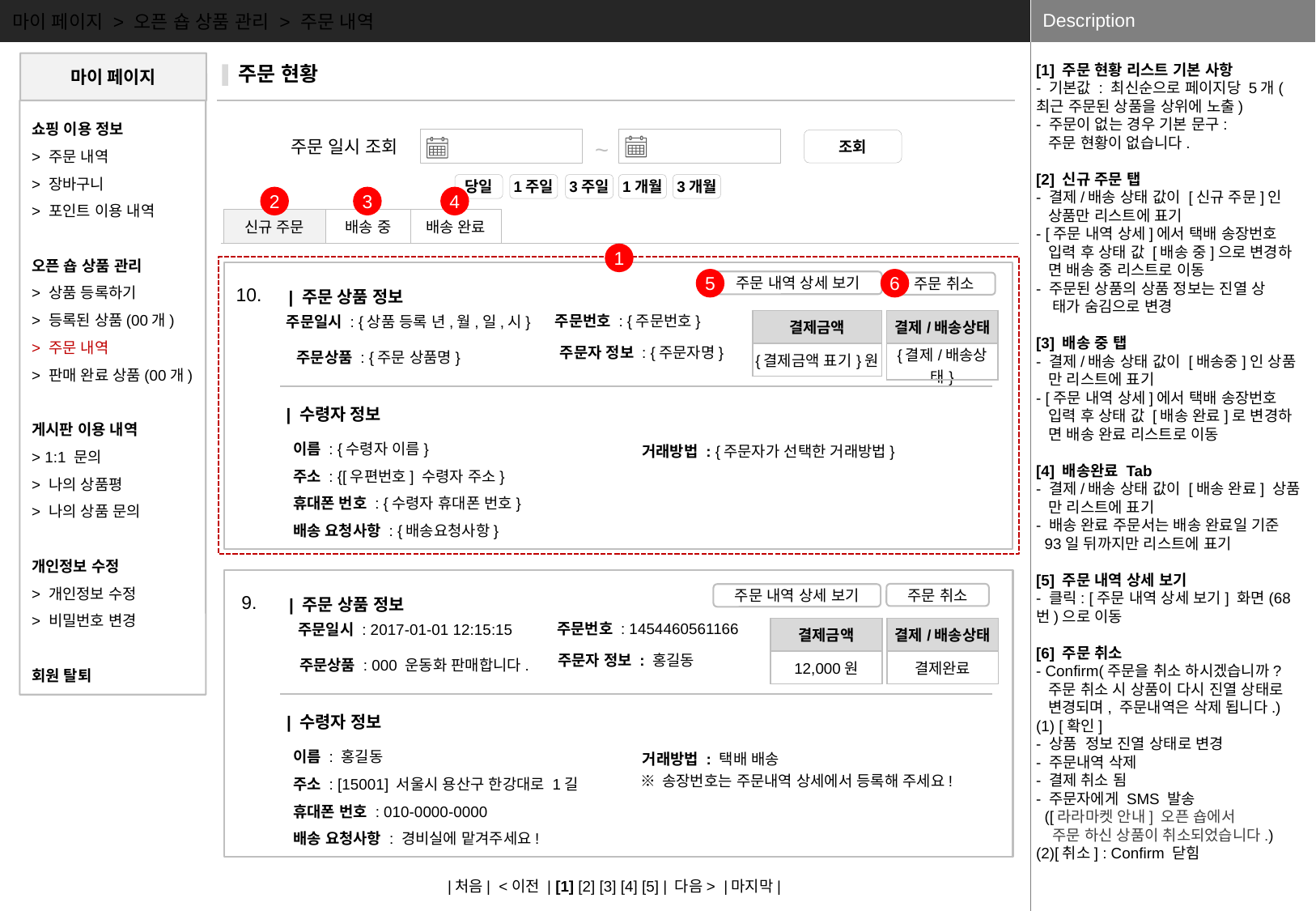

마이 페이지 > 오픈 숍 상품 관리 > 주문 내역

[1] 주문 현황 리스트 기본 사항
- 기본값 : 최신순으로 페이지당 5개(최근 주문된 상품을 상위에 노출)
- 주문이 없는 경우 기본 문구:
  주문 현황이 없습니다.

[2] 신규 주문 탭
- 결제/배송 상태 값이 [신규 주문]인
  상품만 리스트에 표기
- [주문 내역 상세]에서 택배 송장번호
  입력 후 상태 값 [배송 중]으로 변경하
  면 배송 중 리스트로 이동
- 주문된 상품의 상품 정보는 진열 상
   태가 숨김으로 변경

[3] 배송 중 탭
- 결제/배송 상태 값이 [배송중]인 상품
  만 리스트에 표기
- [주문 내역 상세]에서 택배 송장번호
  입력 후 상태 값 [배송 완료]로 변경하
  면 배송 완료 리스트로 이동

[4] 배송완료 Tab
- 결제/배송 상태 값이 [배송 완료] 상품
  만 리스트에 표기
- 배송 완료 주문서는 배송 완료일 기준
  93일 뒤까지만 리스트에 표기

[5] 주문 내역 상세 보기
- 클릭: [주문 내역 상세 보기] 화면(68번)으로 이동

[6] 주문 취소
- Confirm(주문을 취소 하시겠습니까?
  주문 취소 시 상품이 다시 진열 상태로
  변경되며, 주문내역은 삭제 됩니다.)
(1) [확인]
- 상품  정보 진열 상태로 변경
- 주문내역 삭제
- 결제 취소 됨
- 주문자에게 SMS 발송
  ([라라마켓 안내] 오픈 숍에서
   주문 하신 상품이 취소되었습니다.)
(2)[취소] : Confirm 닫힘
마이 페이지
 주문 현황

쇼핑 이용 정보
> 주문 내역
> 장바구니
> 포인트 이용 내역

오픈 숍 상품 관리
> 상품 등록하기
> 등록된 상품(00개)
> 주문 내역
> 판매 완료 상품(00개)

게시판 이용 내역
> 1:1 문의
> 나의 상품평
> 나의 상품 문의

개인정보 수정
> 개인정보 수정
> 비밀번호 변경

회원 탈퇴
~

조회
주문 일시 조회

당일
1주일
3주일
1개월
3개월
2
3
4
신규 주문
배송 중
배송 완료
1

5
6
| 주문 상품 정보
주문 내역 상세 보기
주문 취소
10.
주문번호 : {주문번호}
주문일시 : {상품 등록 년,월,일,시}
| 결제금액 |
| --- |
| {결제금액 표기}원 |
| 결제/배송상태 |
| --- |
| {결제/배송상태} |
주문상품 : {주문 상품명}
주문자 정보 : {주문자명}
| 수령자 정보
이름 : {수령자 이름}
주소 : {[우편번호] 수령자 주소}
휴대폰 번호 : {수령자 휴대폰 번호}
배송 요청사항 : {배송요청사항}
거래방법 : {주문자가 선택한 거래방법}

| 주문 상품 정보
주문 취소
주문 내역 상세 보기
9.
주문번호 : 1454460561166
주문일시 : 2017-01-01 12:15:15
| 결제금액 |
| --- |
| 12,000원 |
| 결제/배송상태 |
| --- |
| 결제완료 |
주문상품 : 000 운동화 판매합니다.
주문자 정보 : 홍길동
| 수령자 정보
이름 : 홍길동
주소 : [15001] 서울시 용산구 한강대로 1길
휴대폰 번호 : 010-0000-0000
배송 요청사항 : 경비실에 맡겨주세요!
거래방법 : 택배 배송
※ 송장번호는 주문내역 상세에서 등록해 주세요!
|처음|  <이전 | [1] [2] [3] [4] [5] | 다음>  |마지막|